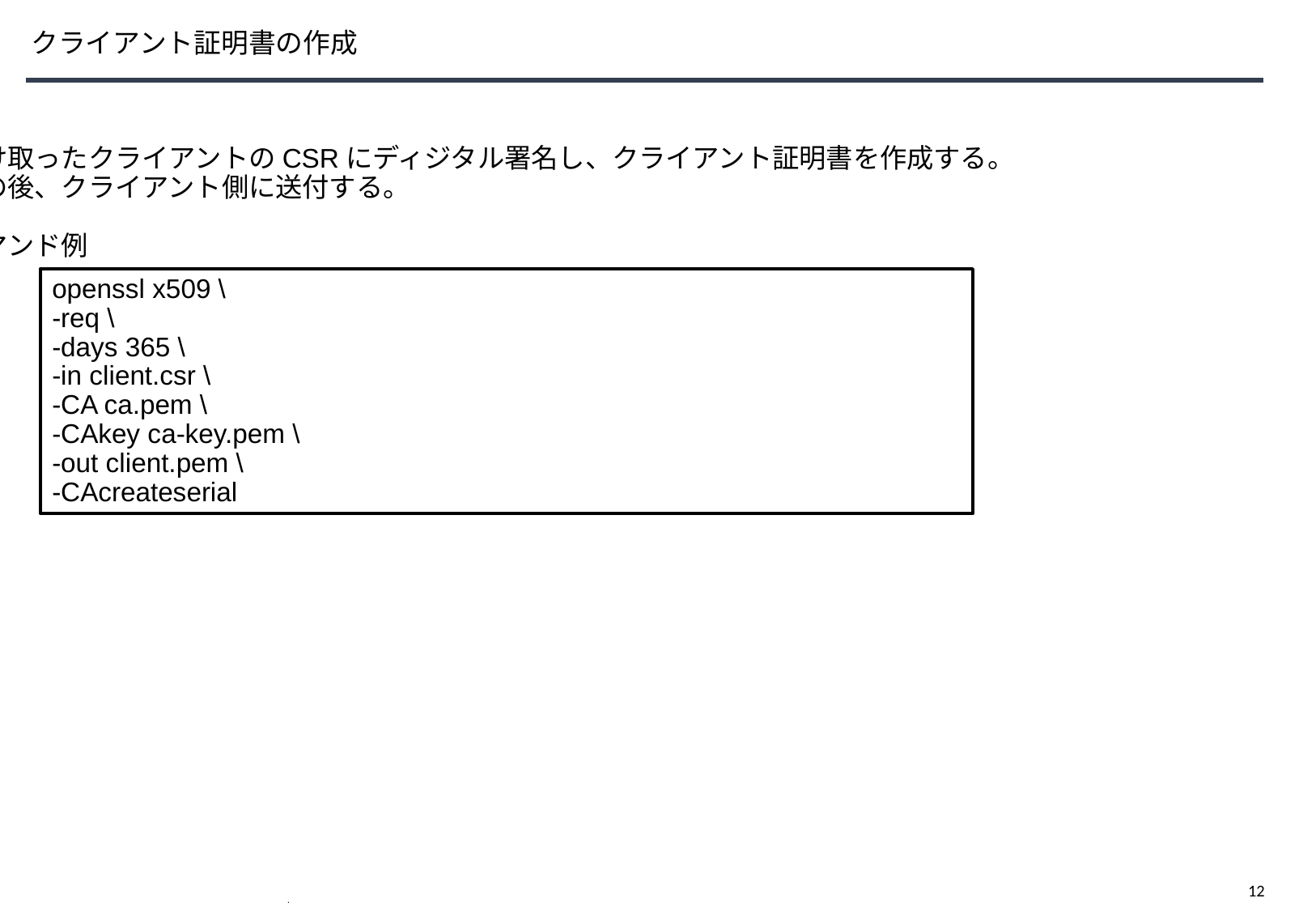

# クライアント証明書の作成
受け取ったクライアントのCSRにディジタル署名し、クライアント証明書を作成する。
その後、クライアント側に送付する。

コマンド例
openssl x509 \
-req \
-days 365 \
-in client.csr \
-CA ca.pem \
-CAkey ca-key.pem \
-out client.pem \
-CAcreateserial